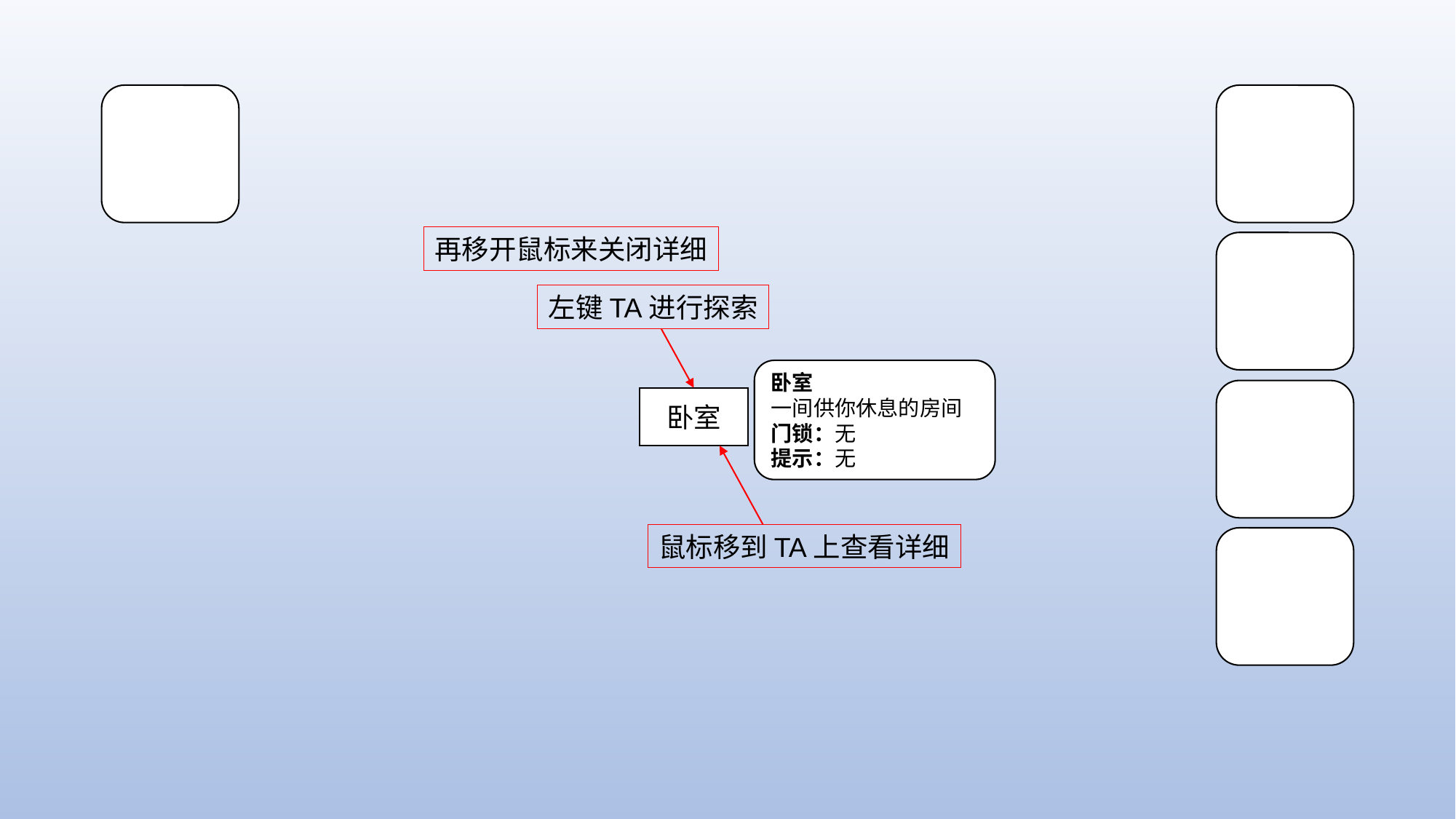

再移开鼠标来关闭详细

左键TA进行探索
卧室
一间供你休息的房间
门锁：无
提示：无

卧室
鼠标移到TA上查看详细